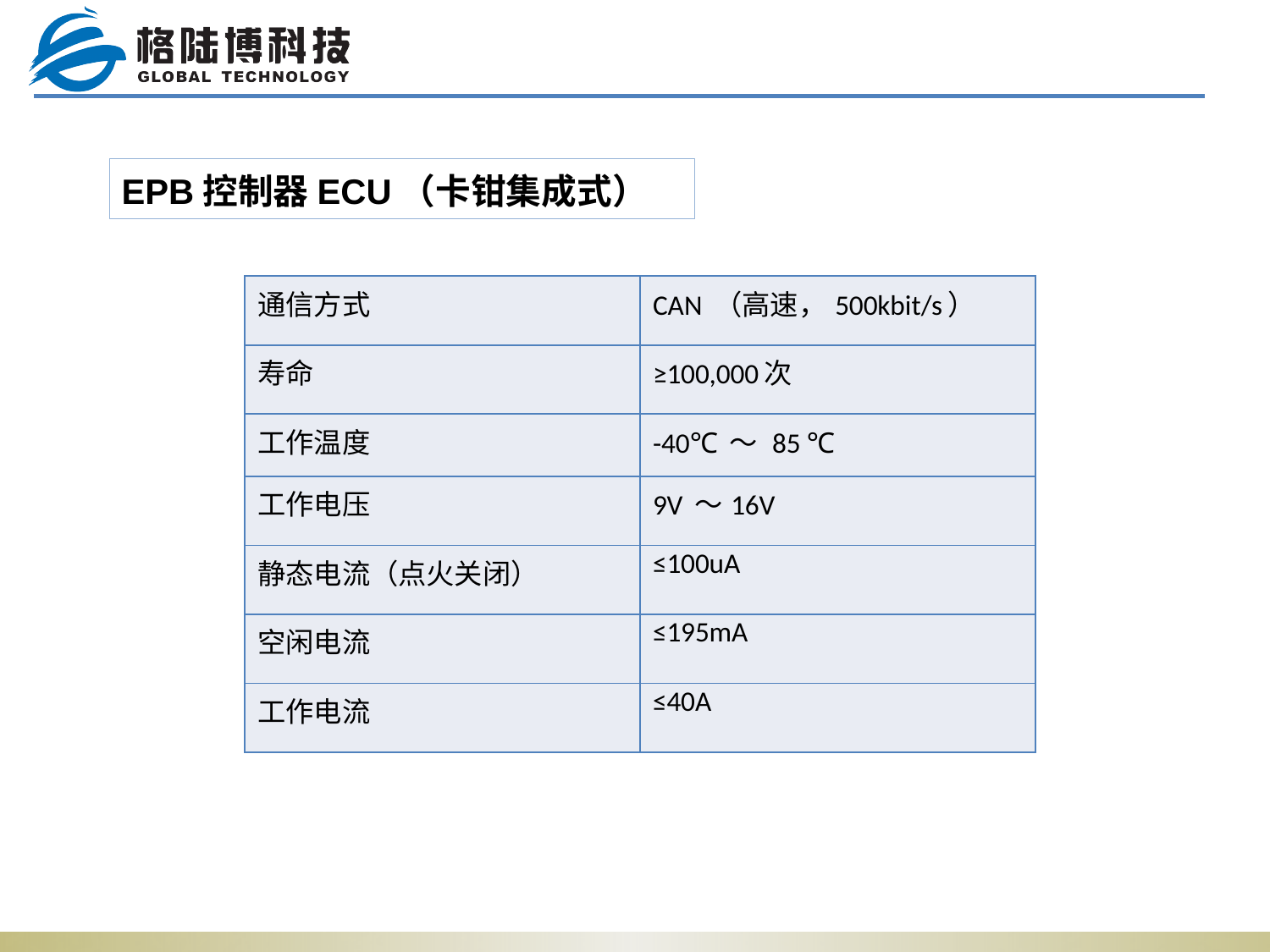

EPB控制器ECU（卡钳集成式）
| 通信方式 | CAN （高速，500kbit/s） |
| --- | --- |
| 寿命 | ≥100,000次 |
| 工作温度 | -40℃ ～ 85 ℃ |
| 工作电压 | 9V ～16V |
| 静态电流（点火关闭） | ≤100uA |
| 空闲电流 | ≤195mA |
| 工作电流 | ≤40A |